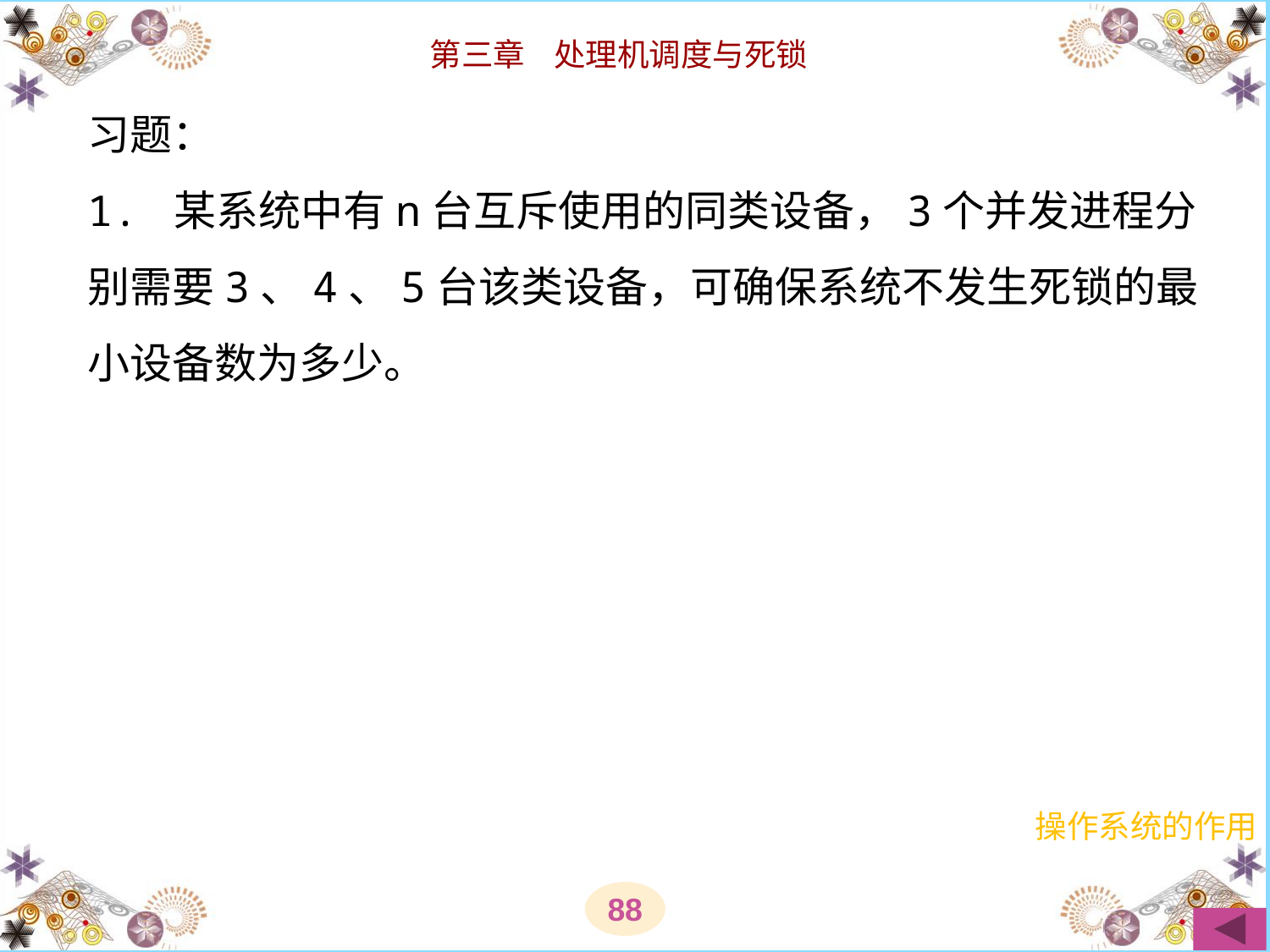

# 习题： 1. 某系统中有n台互斥使用的同类设备，3个并发进程分别需要3、4、5台该类设备，可确保系统不发生死锁的最小设备数为多少。
操作系统的作用